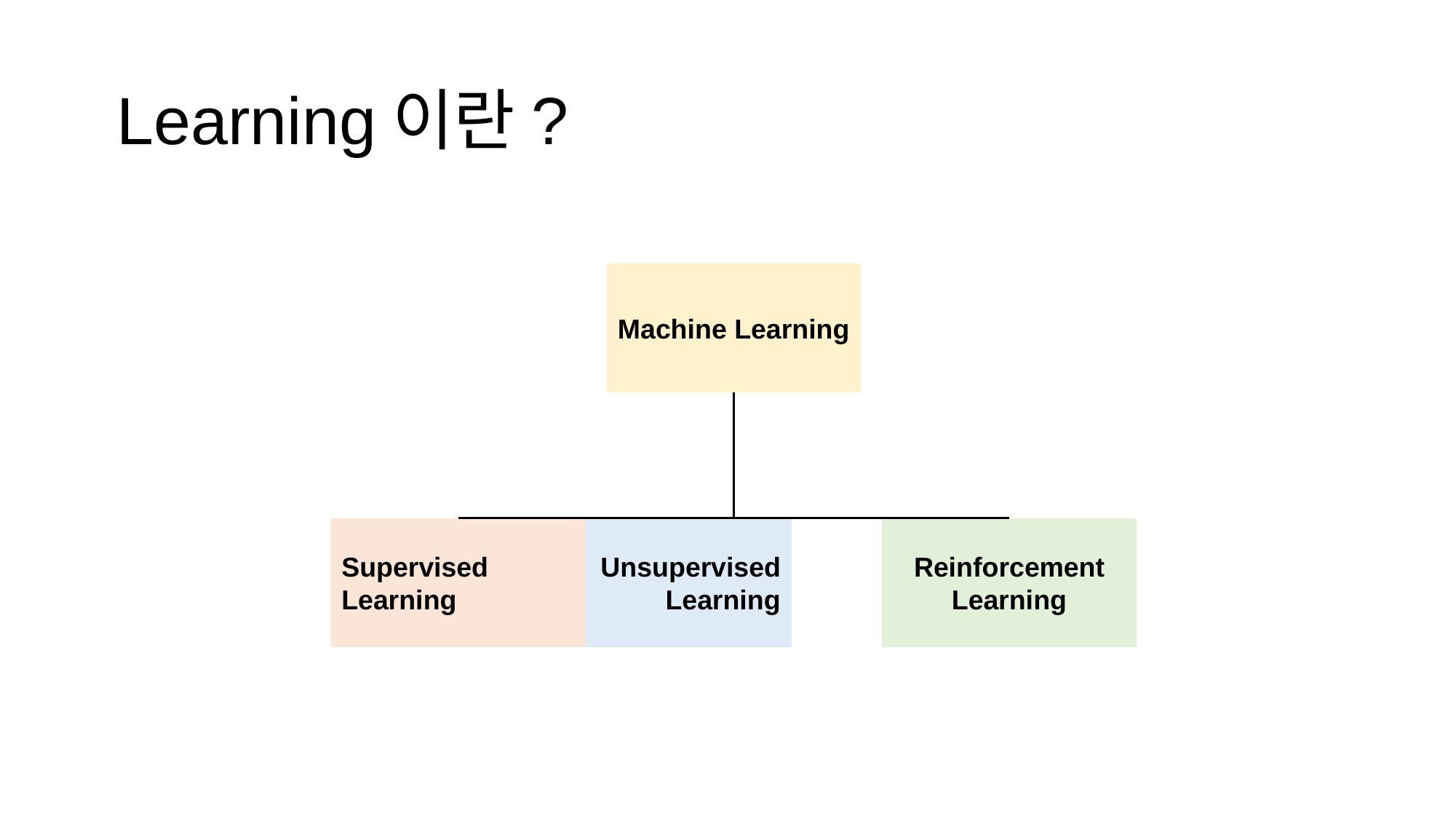

Learning이란?
Machine Learning
Supervised Learning
Unsupervised Learning
Reinforcement Learning